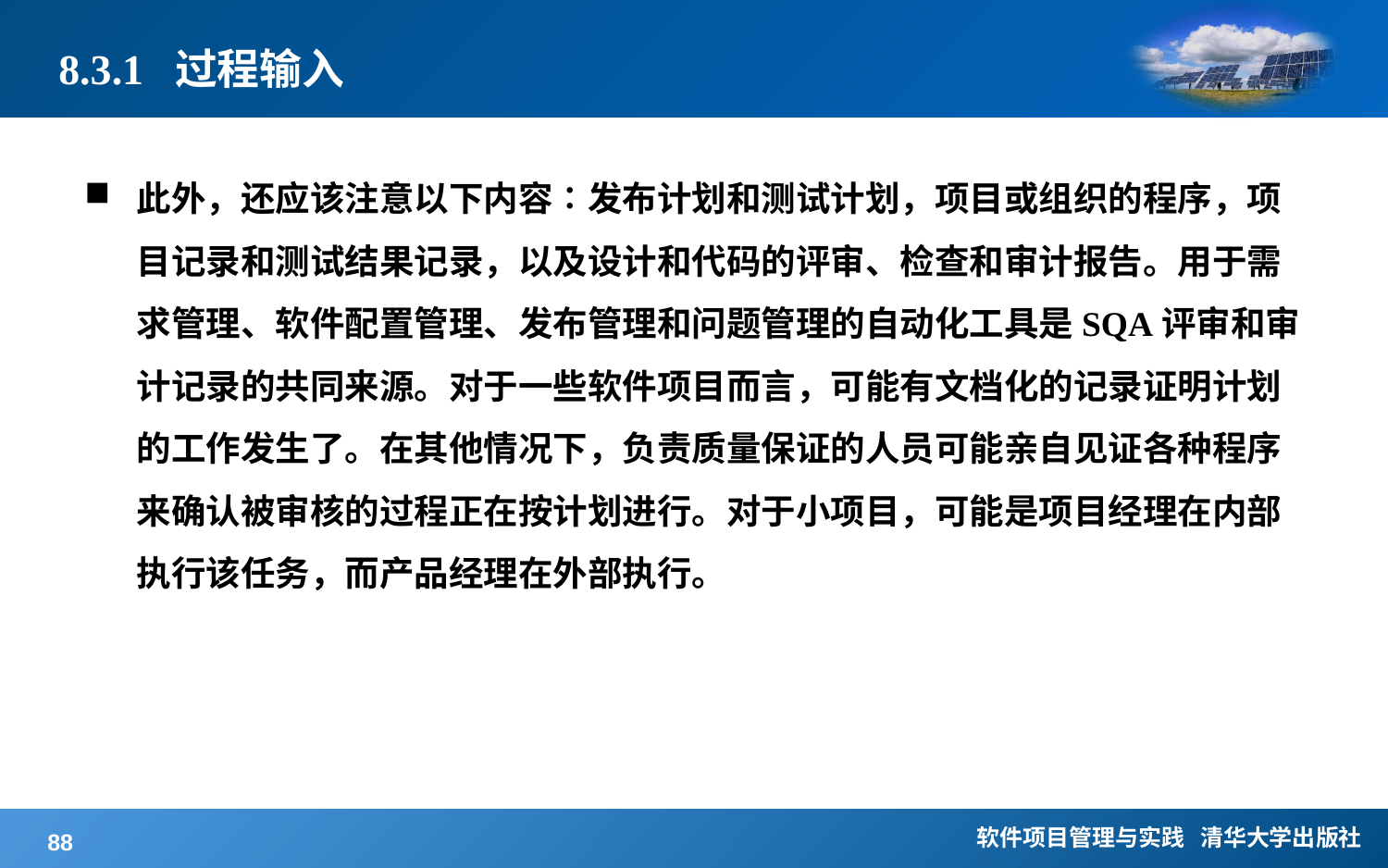

# 8.3.1  过程输入
此外，还应该注意以下内容∶发布计划和测试计划，项目或组织的程序，项目记录和测试结果记录，以及设计和代码的评审、检查和审计报告。用于需求管理、软件配置管理、发布管理和问题管理的自动化工具是SQA评审和审计记录的共同来源。对于一些软件项目而言，可能有文档化的记录证明计划的工作发生了。在其他情况下，负责质量保证的人员可能亲自见证各种程序来确认被审核的过程正在按计划进行。对于小项目，可能是项目经理在内部执行该任务，而产品经理在外部执行。